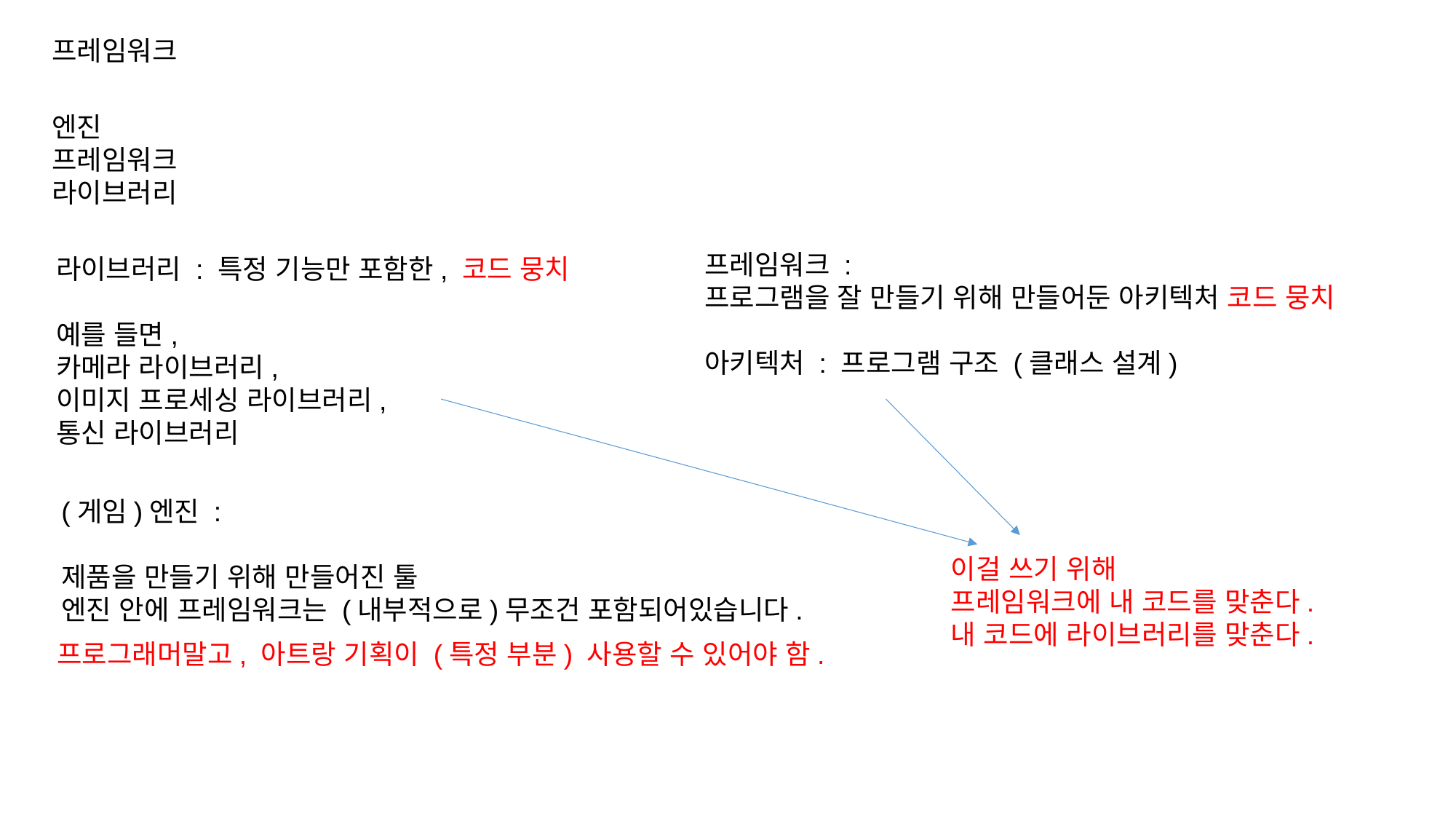

프레임워크
엔진
프레임워크
라이브러리
프레임워크 :
프로그램을 잘 만들기 위해 만들어둔 아키텍처 코드 뭉치

아키텍처 : 프로그램 구조 (클래스 설계)
라이브러리 : 특정 기능만 포함한, 코드 뭉치

예를 들면,
카메라 라이브러리,
이미지 프로세싱 라이브러리,
통신 라이브러리
(게임)엔진 :

제품을 만들기 위해 만들어진 툴
엔진 안에 프레임워크는 (내부적으로)무조건 포함되어있습니다.
이걸 쓰기 위해
프레임워크에 내 코드를 맞춘다.
내 코드에 라이브러리를 맞춘다.
프로그래머말고, 아트랑 기획이 (특정 부분) 사용할 수 있어야 함.